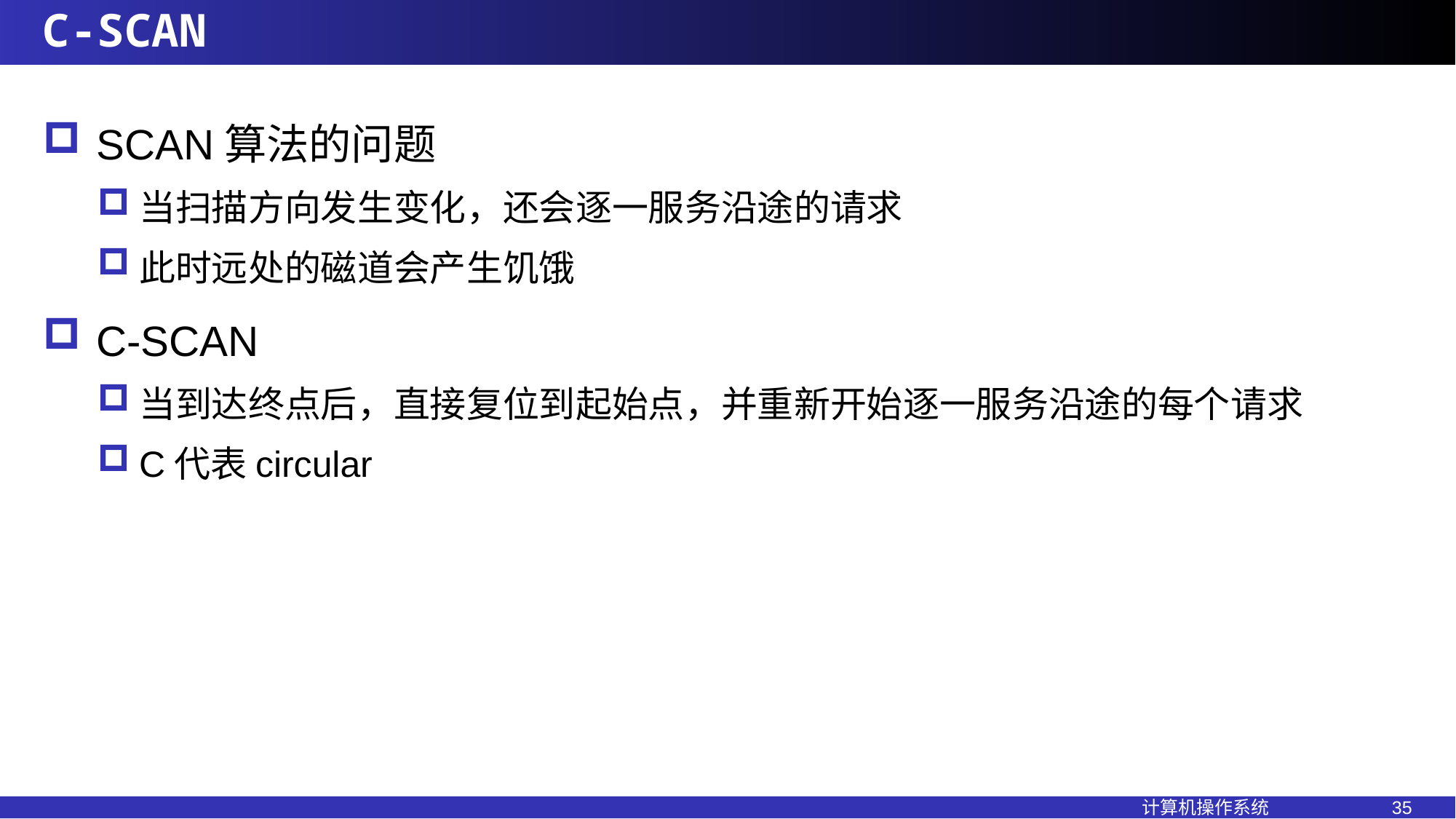

# C-SCAN
SCAN算法的问题
当扫描方向发生变化，还会逐一服务沿途的请求
此时远处的磁道会产生饥饿
C-SCAN
当到达终点后，直接复位到起始点，并重新开始逐一服务沿途的每个请求
C代表circular
计算机操作系统                     35